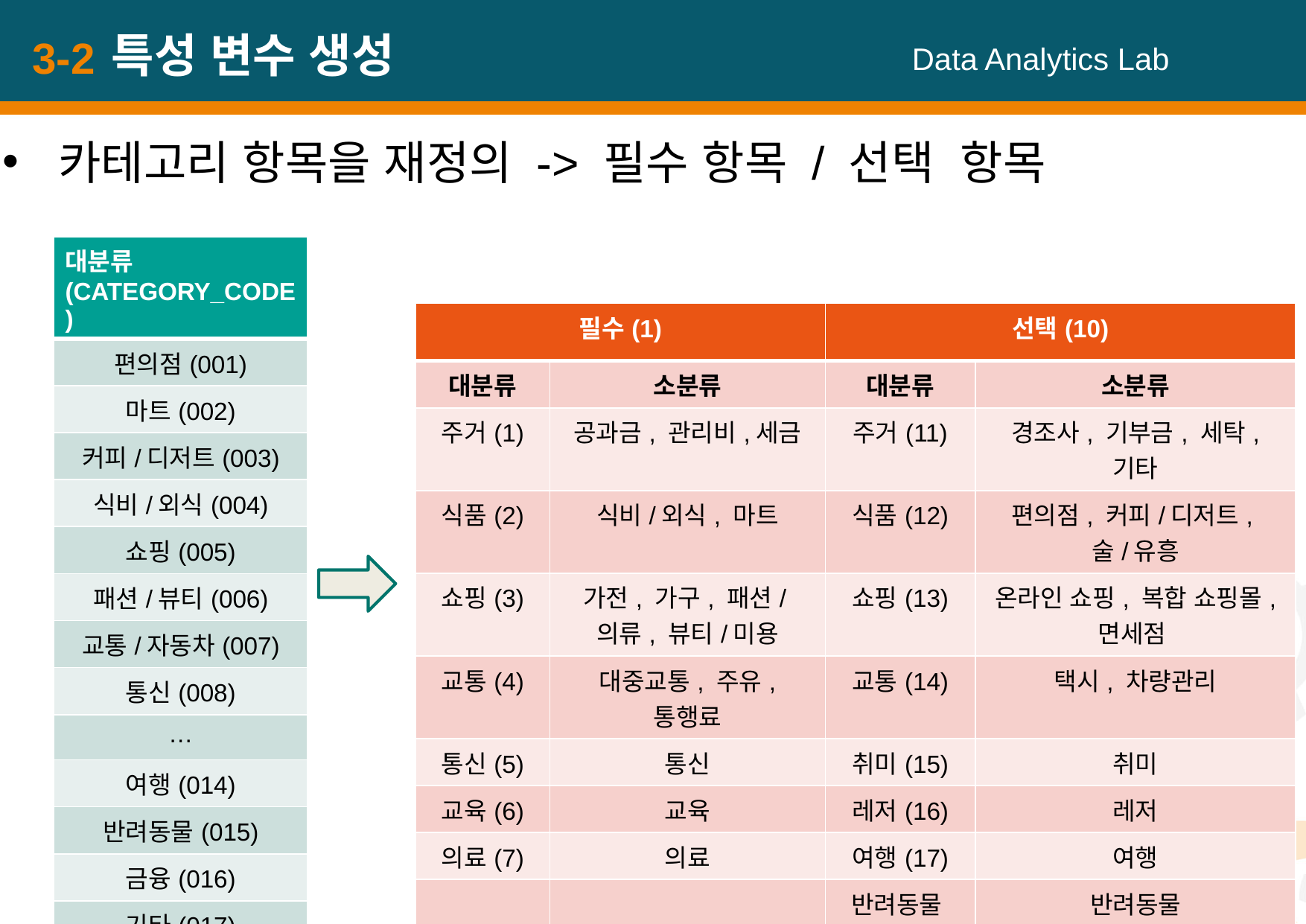

Data Analytics Lab
3-2
특성 변수 생성
카테고리 항목을 재정의 -> 필수 항목 / 선택  항목

| 대분류 (CATEGORY\_CODE) |
| --- |
| 편의점(001) |
| 마트(002) |
| 커피/디저트(003) |
| 식비/외식(004) |
| 쇼핑(005) |
| 패션/뷰티(006) |
| 교통/자동차(007) |
| 통신(008) |
| … |
| 여행(014) |
| 반려동물(015) |
| 금융(016) |
| 기타(017) |
| 필수(1) |  | 선택(10) |  |
| --- | --- | --- | --- |
| 대분류 | 소분류 | 대분류 | 소분류 |
| 주거(1) | 공과금, 관리비,세금 | 주거(11) | 경조사, 기부금, 세탁, 기타 |
| 식품(2) | 식비/외식, 마트 | 식품(12) | 편의점, 커피/디저트, 술/유흥 |
| 쇼핑(3) | 가전, 가구, 패션/의류, 뷰티/미용 | 쇼핑(13) | 온라인 쇼핑, 복합 쇼핑몰, 면세점 |
| 교통(4) | 대중교통, 주유, 통행료 | 교통(14) | 택시, 차량관리 |
| 통신(5) | 통신 | 취미(15) | 취미 |
| 교육(6) | 교육 | 레저(16) | 레저 |
| 의료(7) | 의료 | 여행(17) | 여행 |
|  |  | 반려동물(18) | 반려동물 |

18